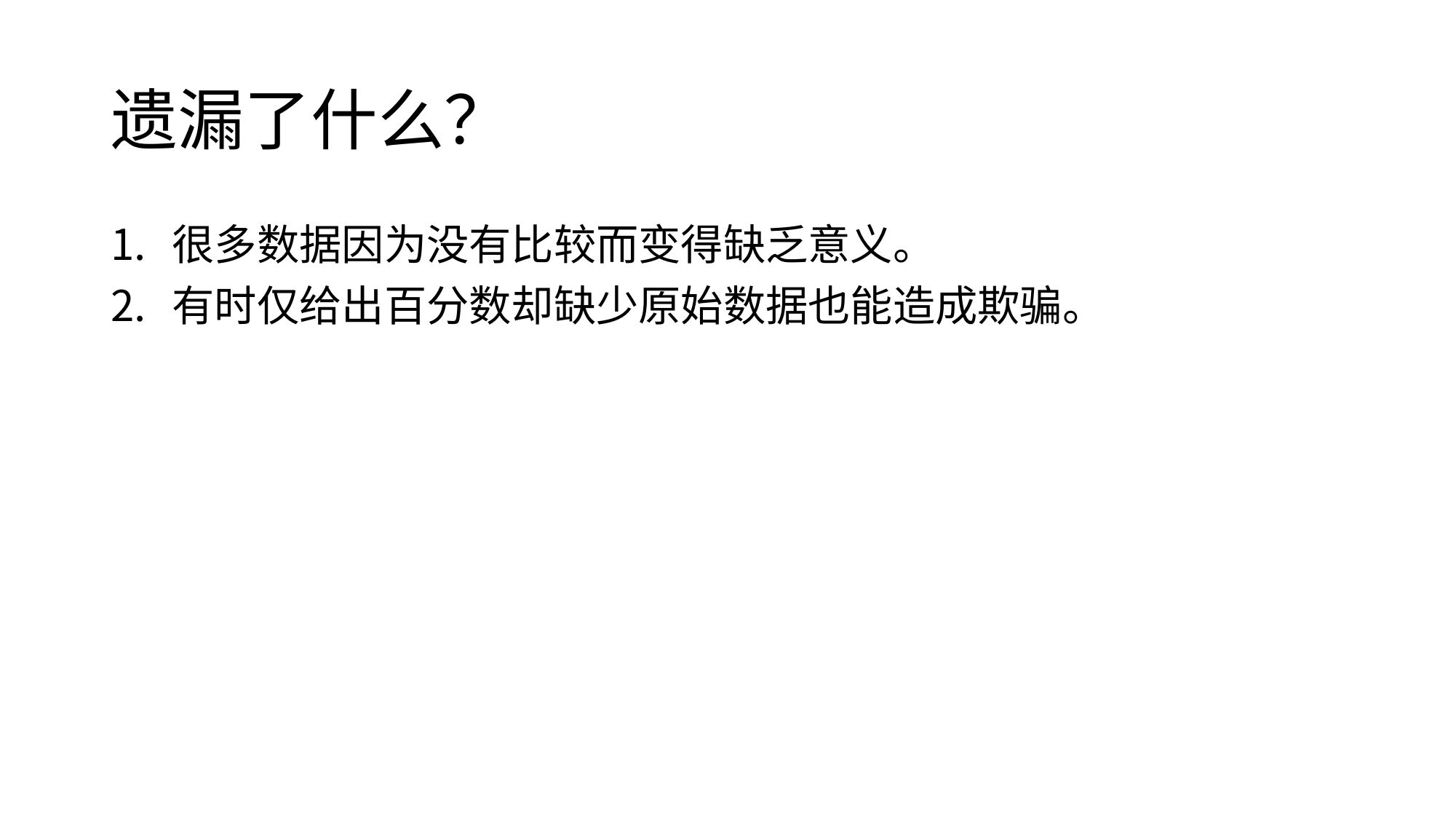

# 遗漏了什么？
很多数据因为没有比较而变得缺乏意义。
有时仅给出百分数却缺少原始数据也能造成欺骗。